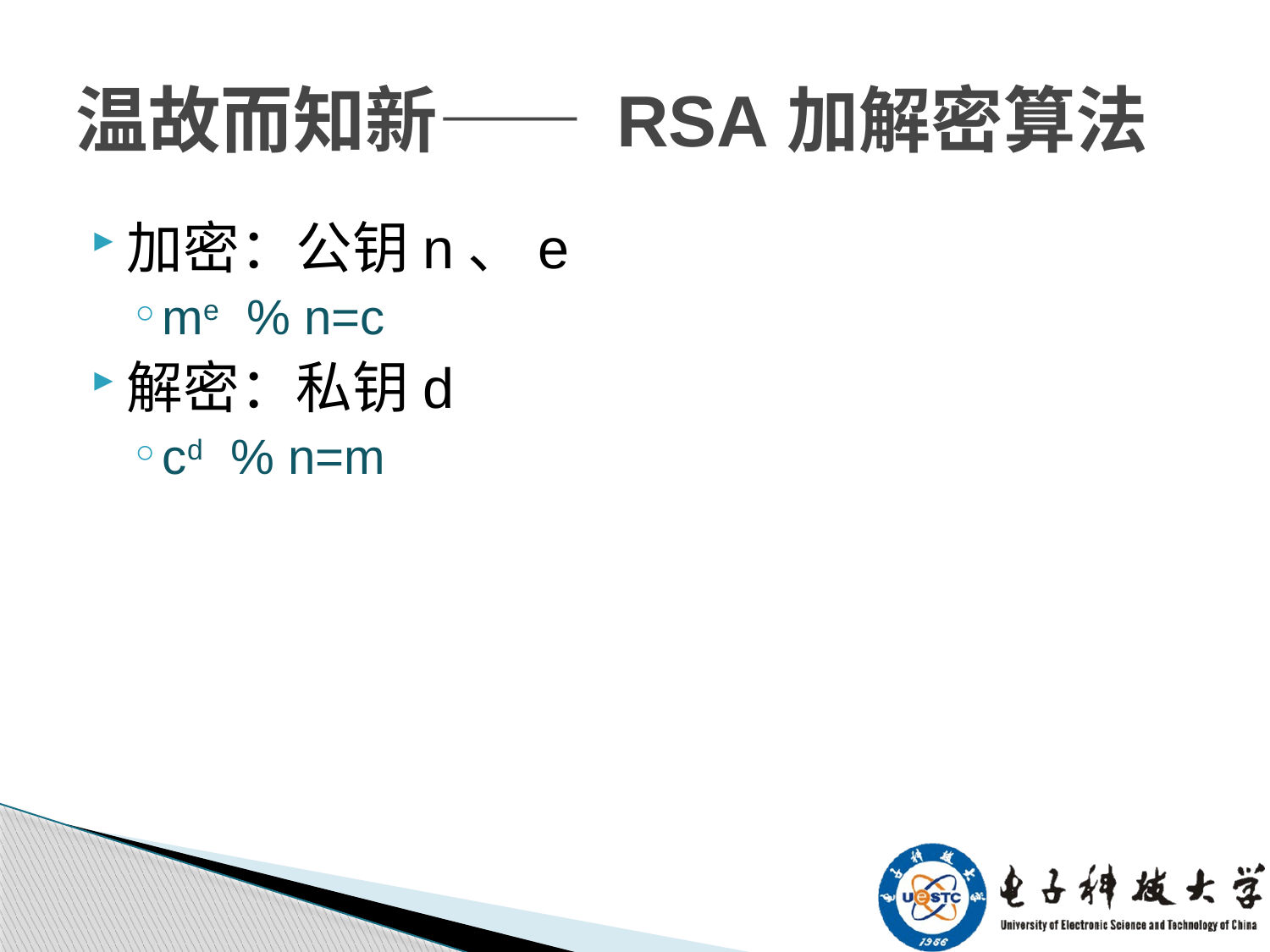

# 温故而知新—— RSA加解密算法
加密：公钥n、e
me  % n=c
解密：私钥d
cd  % n=m
2